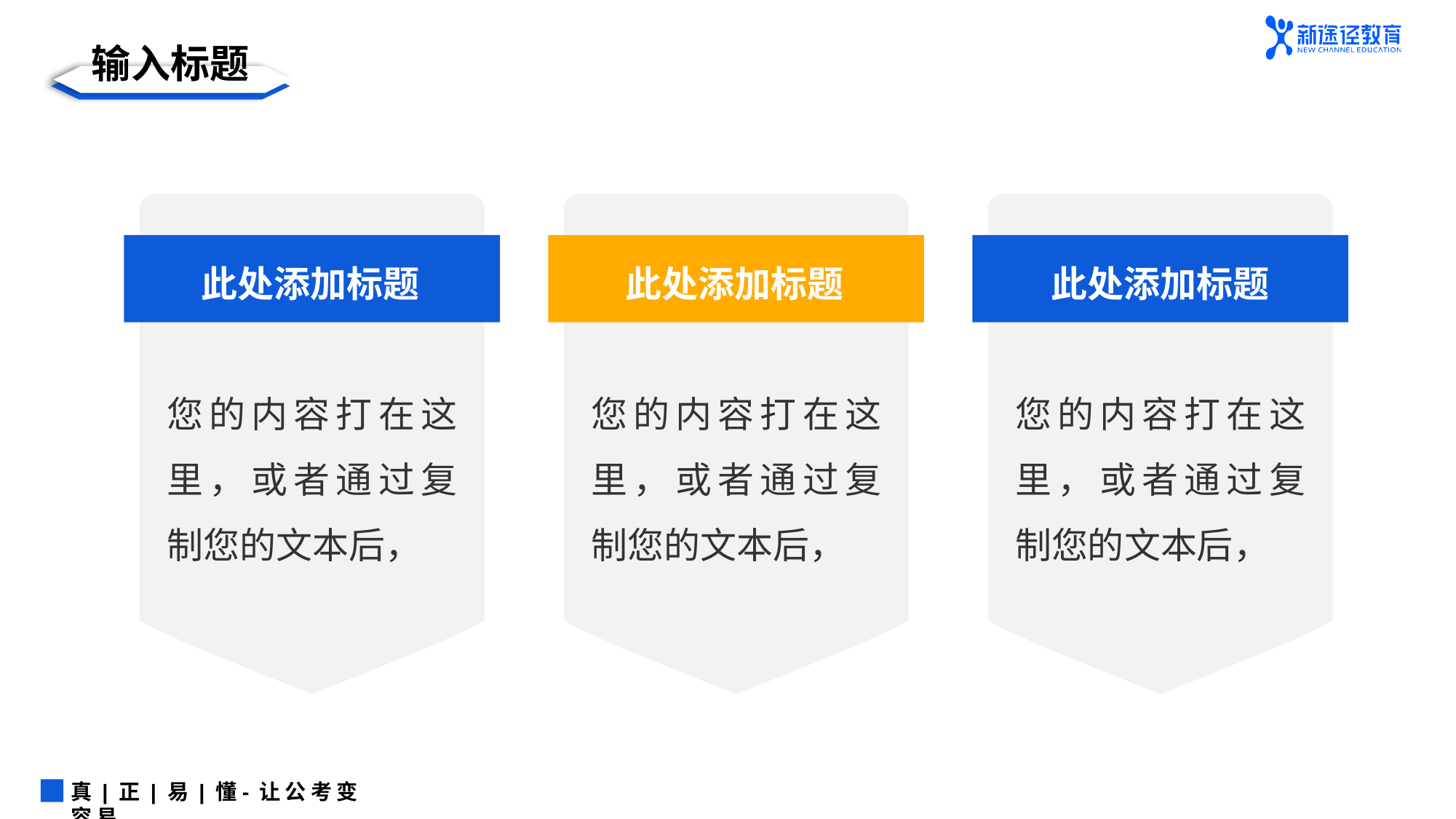

输入标题

此处添加标题
您的内容打在这里，或者通过复制您的文本后，

此处添加标题
您的内容打在这里，或者通过复制您的文本后，

此处添加标题
您的内容打在这里，或者通过复制您的文本后，